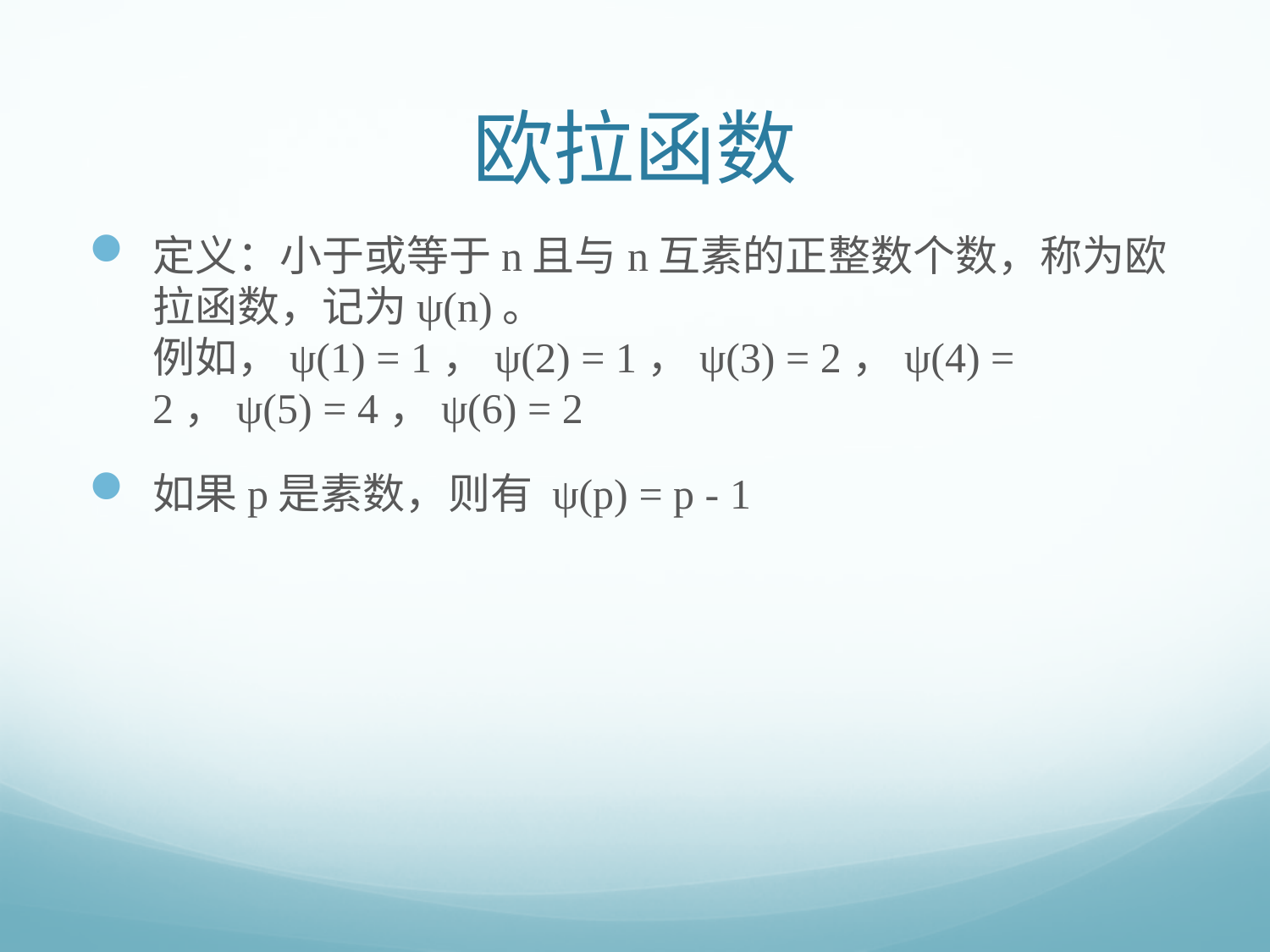

# 欧拉函数
定义：小于或等于n且与n互素的正整数个数，称为欧拉函数，记为ψ(n)。
例如，ψ(1) = 1，ψ(2) = 1，ψ(3) = 2，ψ(4) = 2，ψ(5) = 4，ψ(6) = 2
如果p是素数，则有 ψ(p) = p - 1